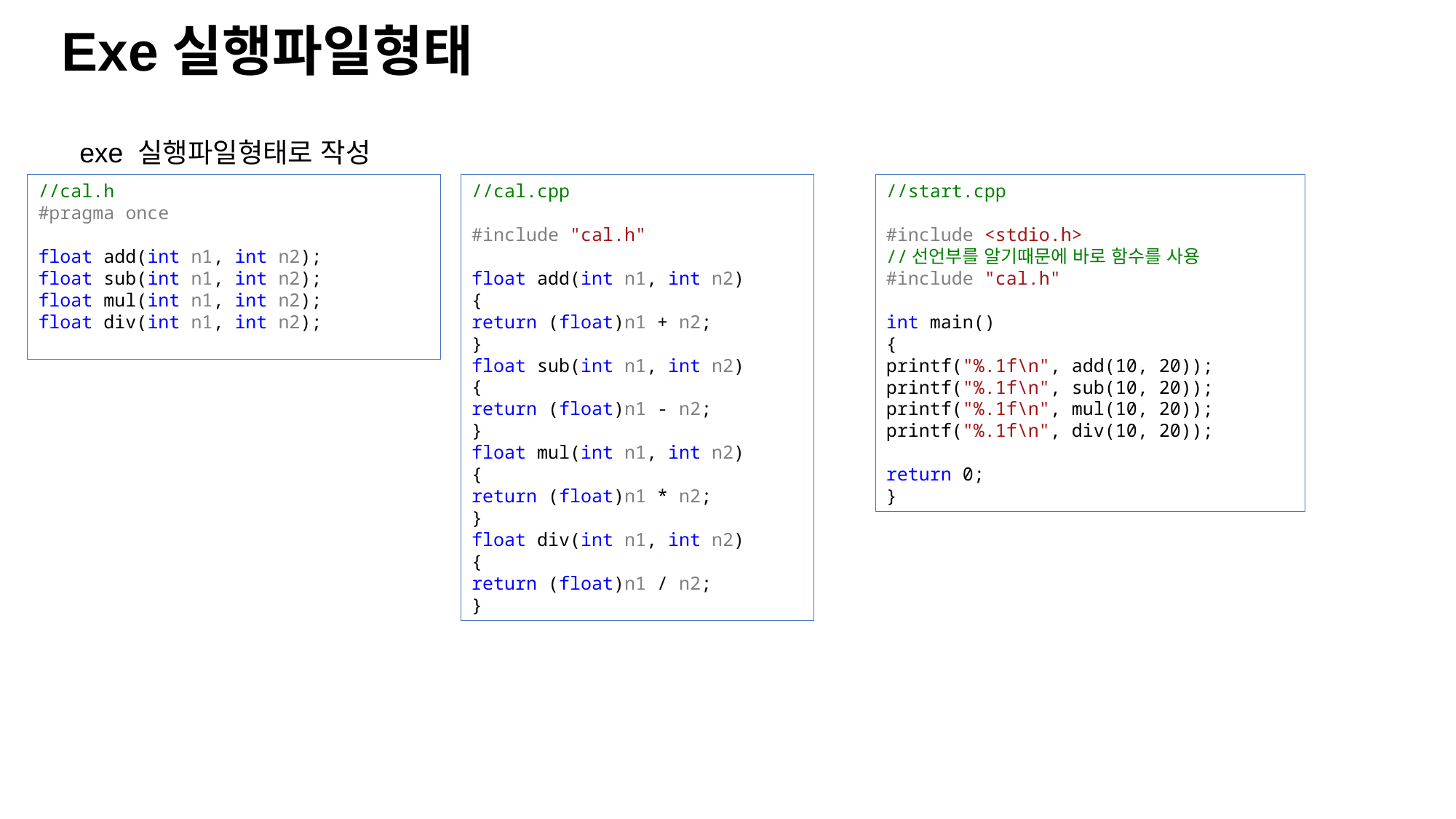

Exe실행파일형태
exe 실행파일형태로 작성
//cal.h
#pragma once

float add(int n1, int n2);
float sub(int n1, int n2);
float mul(int n1, int n2);
float div(int n1, int n2);

//cal.cpp

#include "cal.h"

float add(int n1, int n2)
{
return (float)n1 + n2;
}
float sub(int n1, int n2)
{
return (float)n1 - n2;
}
float mul(int n1, int n2)
{
return (float)n1 * n2;
}
float div(int n1, int n2)
{
return (float)n1 / n2;
}
//start.cpp

#include <stdio.h>
//선언부를 알기때문에 바로 함수를 사용
#include "cal.h"

int main()
{
printf("%.1f\n", add(10, 20));
printf("%.1f\n", sub(10, 20));
printf("%.1f\n", mul(10, 20));
printf("%.1f\n", div(10, 20));

return 0;
}